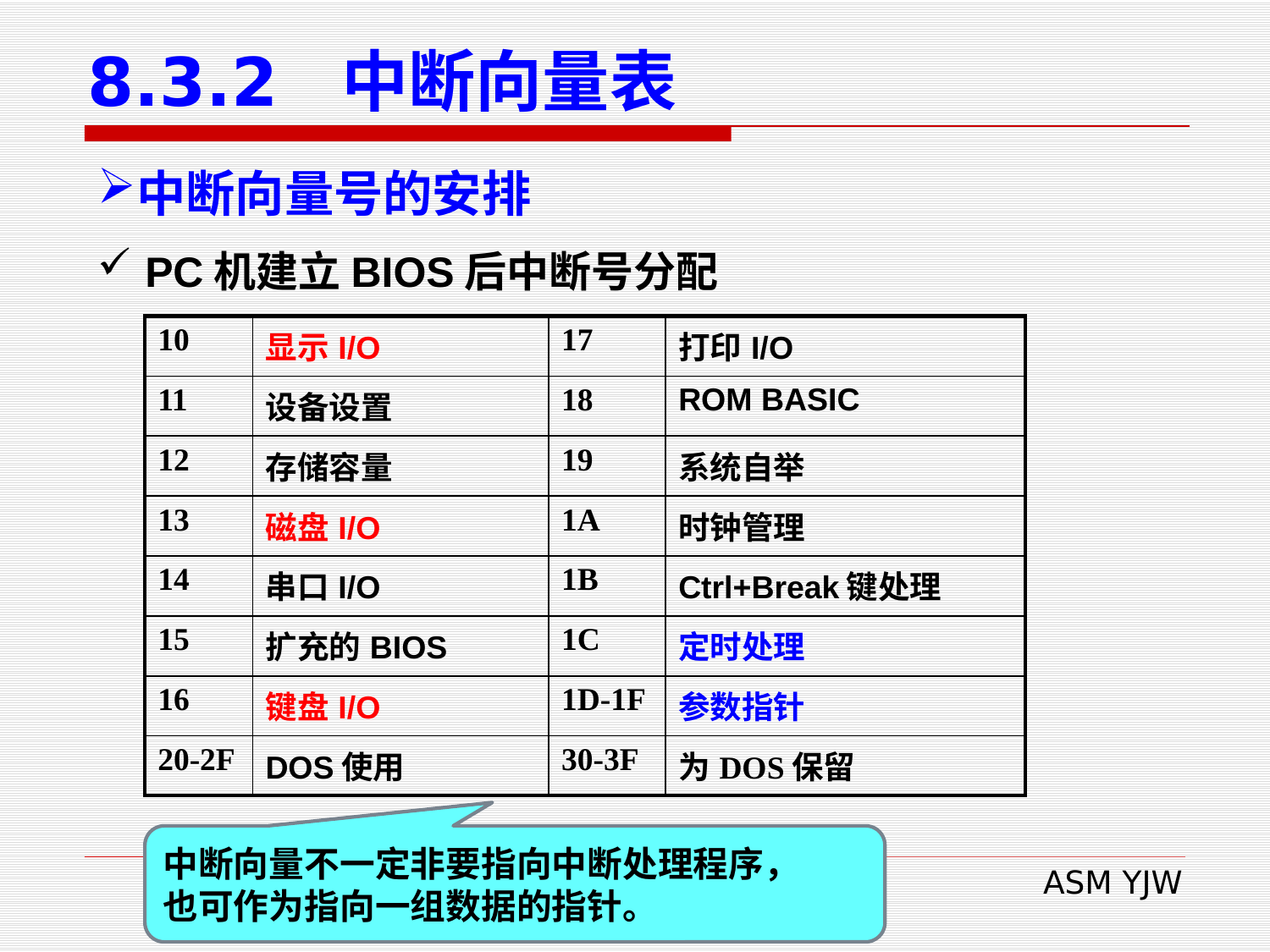

# 8.3.2  中断向量表
中断向量号的安排
PC机建立BIOS后中断号分配

| 10 | 显示I/O | 17 | 打印I/O |
| --- | --- | --- | --- |
| 11 | 设备设置 | 18 | ROM BASIC |
| 12 | 存储容量 | 19 | 系统自举 |
| 13 | 磁盘I/O | 1A | 时钟管理 |
| 14 | 串口I/O | 1B | Ctrl+Break键处理 |
| 15 | 扩充的BIOS | 1C | 定时处理 |
| 16 | 键盘I/O | 1D-1F | 参数指针 |
| 20-2F | DOS使用 | 30-3F | 为DOS保留 |
中断向量不一定非要指向中断处理程序，
也可作为指向一组数据的指针。